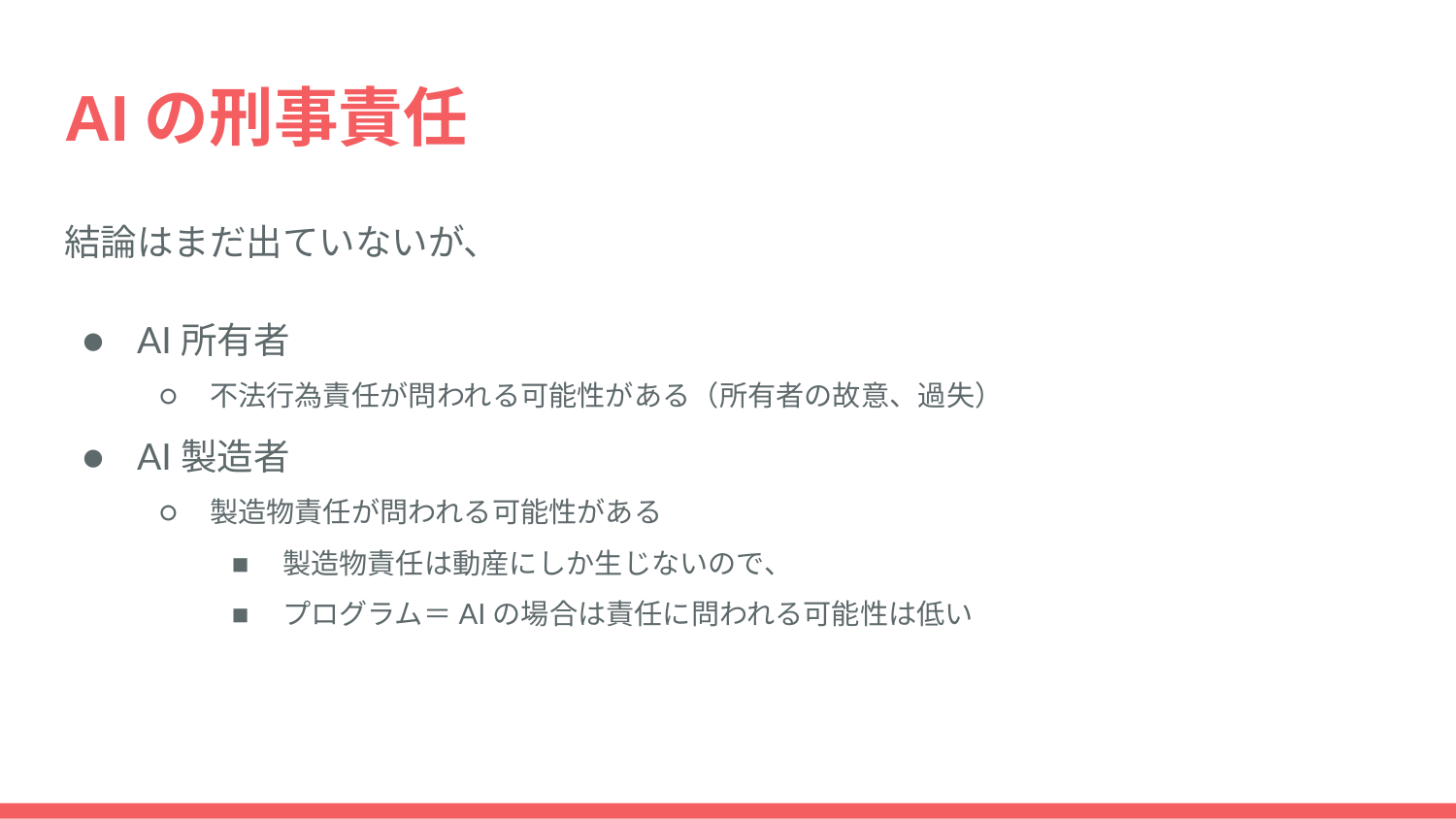

# AIの刑事責任
結論はまだ出ていないが、
AI所有者
不法行為責任が問われる可能性がある（所有者の故意、過失）
AI製造者
製造物責任が問われる可能性がある
製造物責任は動産にしか生じないので、
プログラム＝AIの場合は責任に問われる可能性は低い